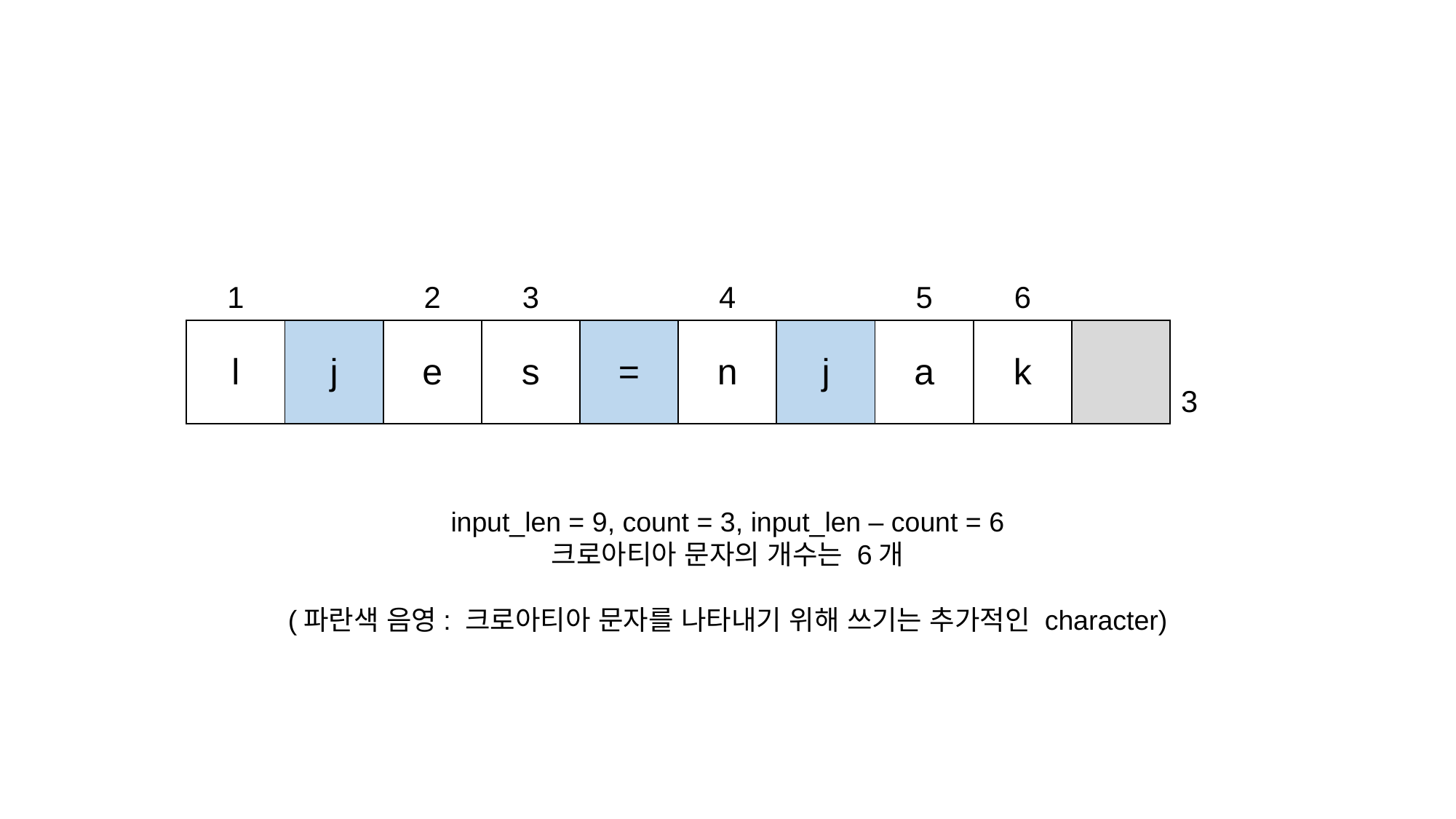

#
| 1 |  | 2 | 3 |  | 4 |  | 5 | 6 |  |  |
| --- | --- | --- | --- | --- | --- | --- | --- | --- | --- | --- |
| l | j | e | s | = | n | j | a | k |  | 3 |
input_len = 9, count = 3, input_len – count = 6
크로아티아 문자의 개수는 6개

(파란색 음영: 크로아티아 문자를 나타내기 위해 쓰기는 추가적인 character)